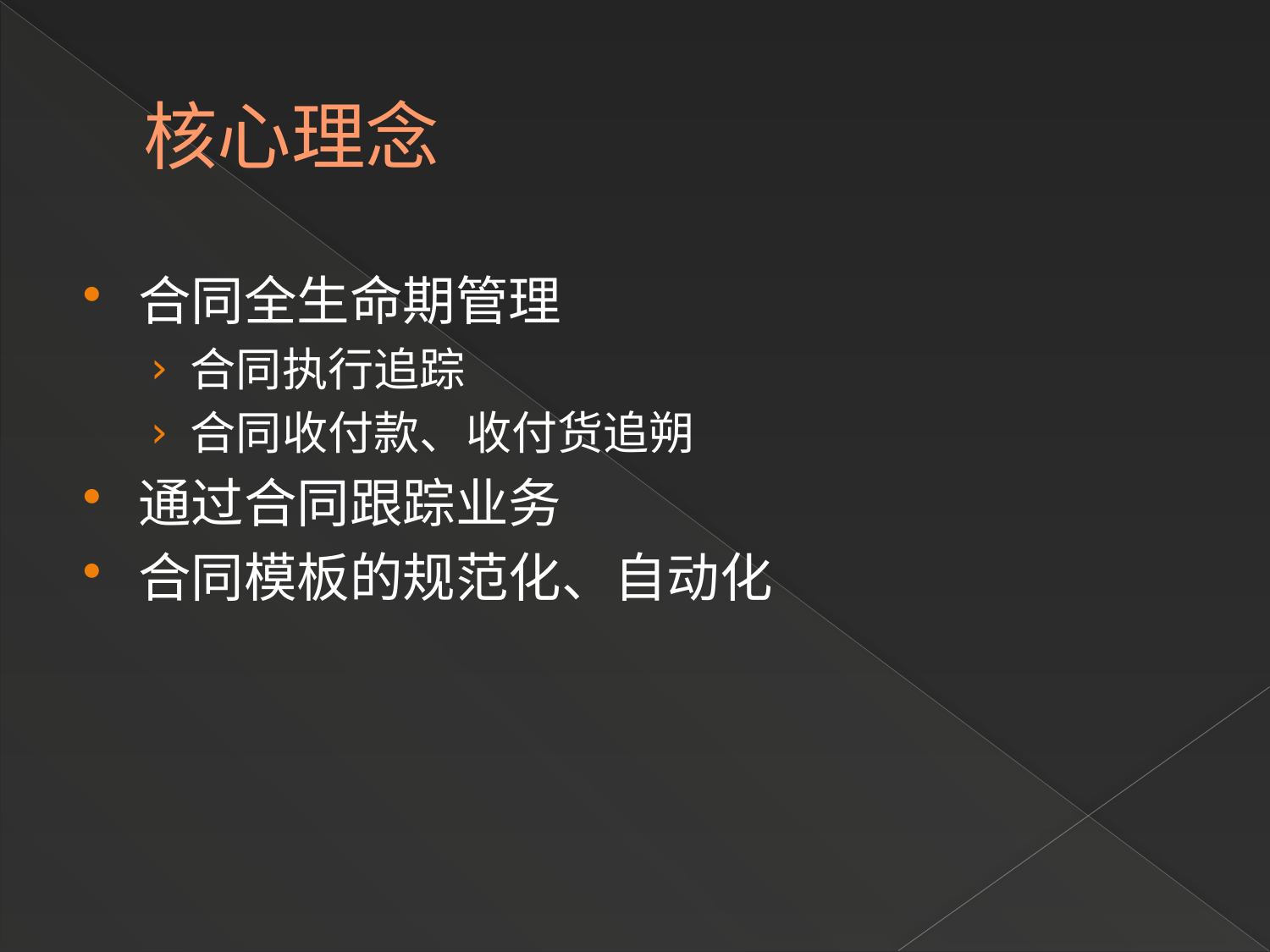

# 核心理念
合同全生命期管理
合同执行追踪
合同收付款、收付货追朔
通过合同跟踪业务
合同模板的规范化、自动化